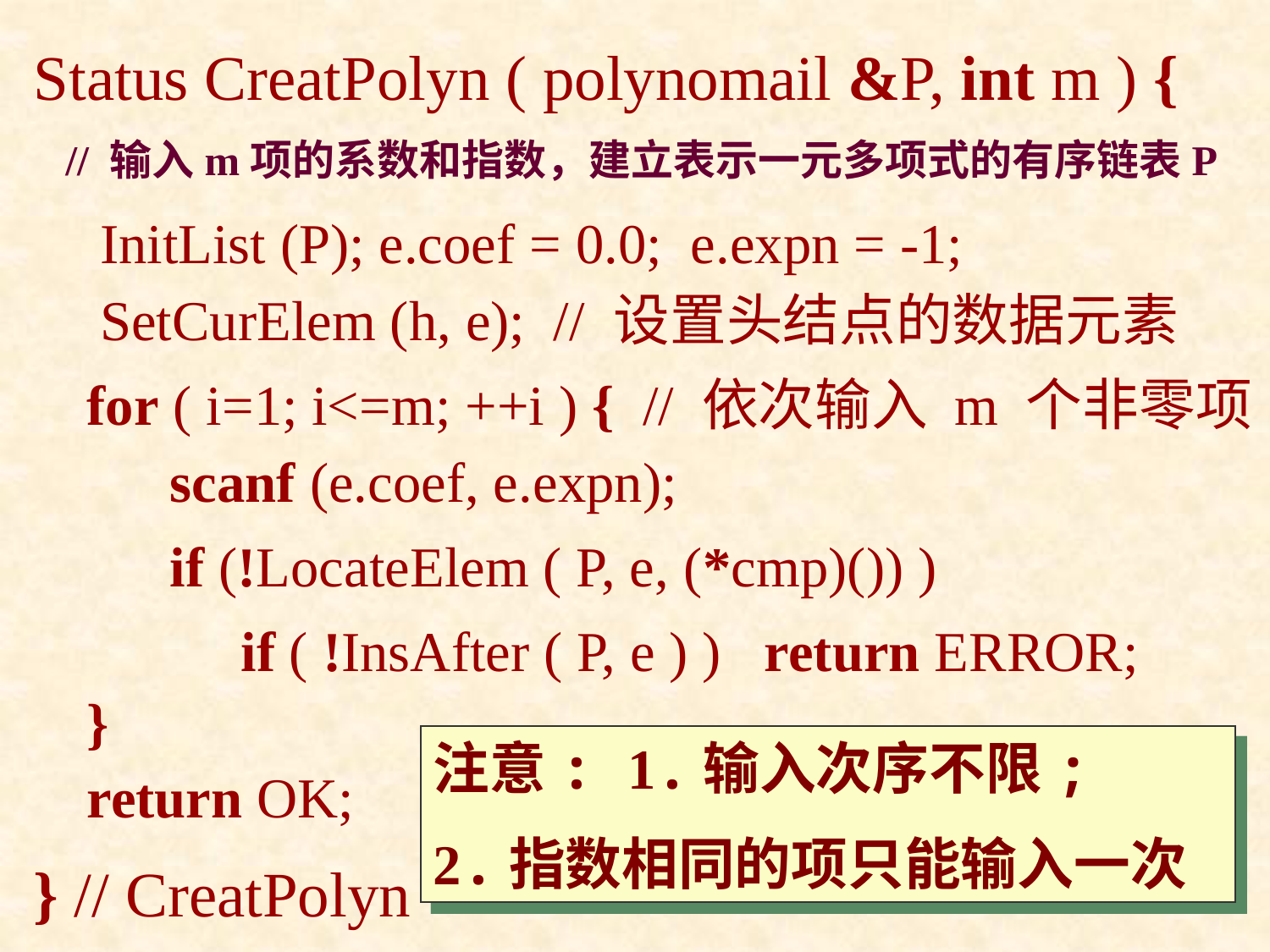

Status CreatPolyn ( polynomail &P, int m ) {
   // 输入m项的系数和指数，建立表示一元多项式的有序链表P

} // CreatPolyn
InitList (P); e.coef = 0.0;  e.expn = -1;
SetCurElem (h, e);  // 设置头结点的数据元素
for ( i=1; i<=m; ++i ) {  // 依次输入 m 个非零项

}
return OK;
scanf (e.coef, e.expn);
if (!LocateElem ( P, e, (*cmp)()) )
     if ( !InsAfter ( P, e ) )   return ERROR;
注意: 1.输入次序不限;
2.指数相同的项只能输入一次